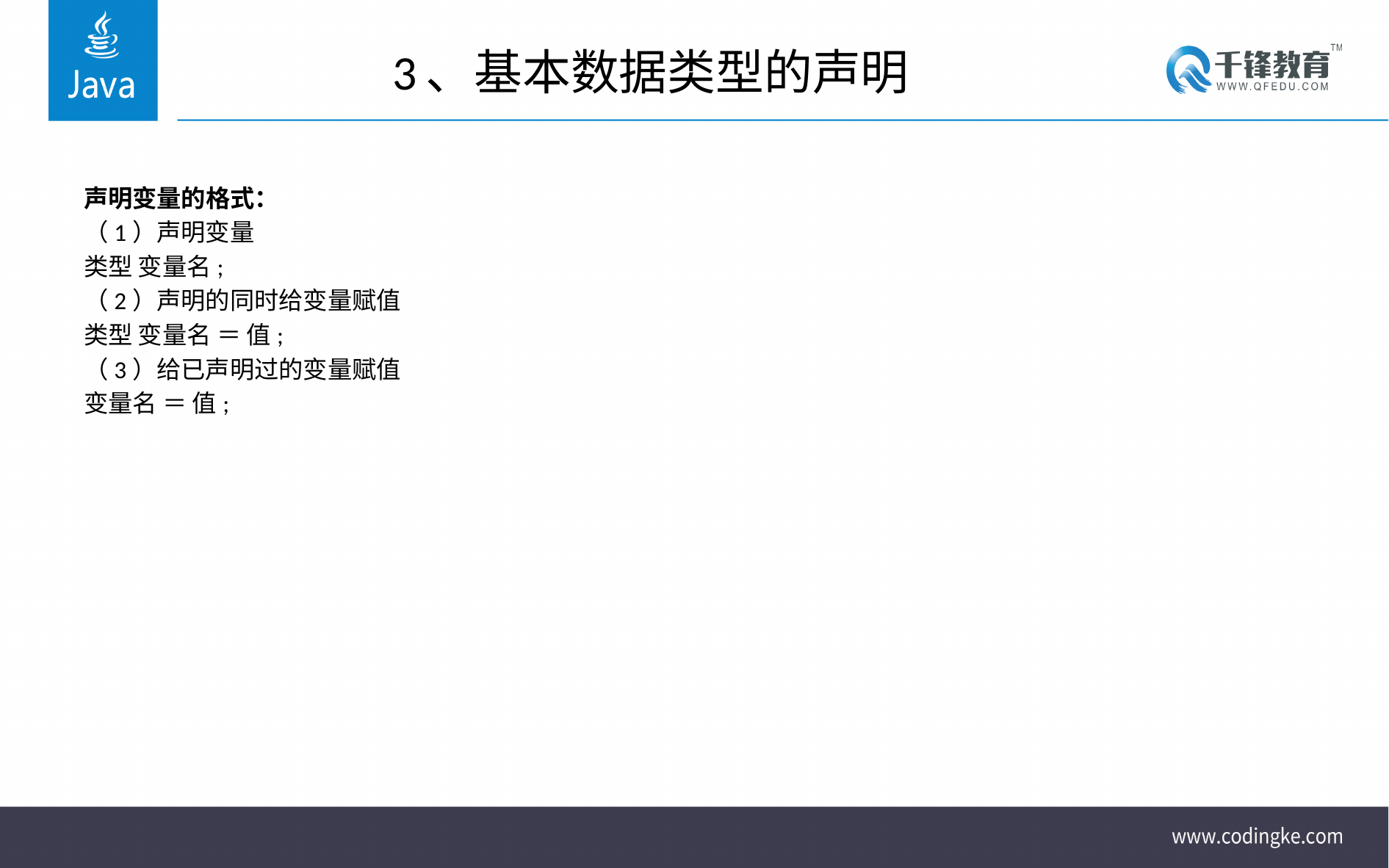

# 3、基本数据类型的声明
声明变量的格式：
（1）声明变量
类型	变量名;
（2）声明的同时给变量赋值
类型	变量名 ＝ 值;
（3）给已声明过的变量赋值
变量名 ＝ 值;